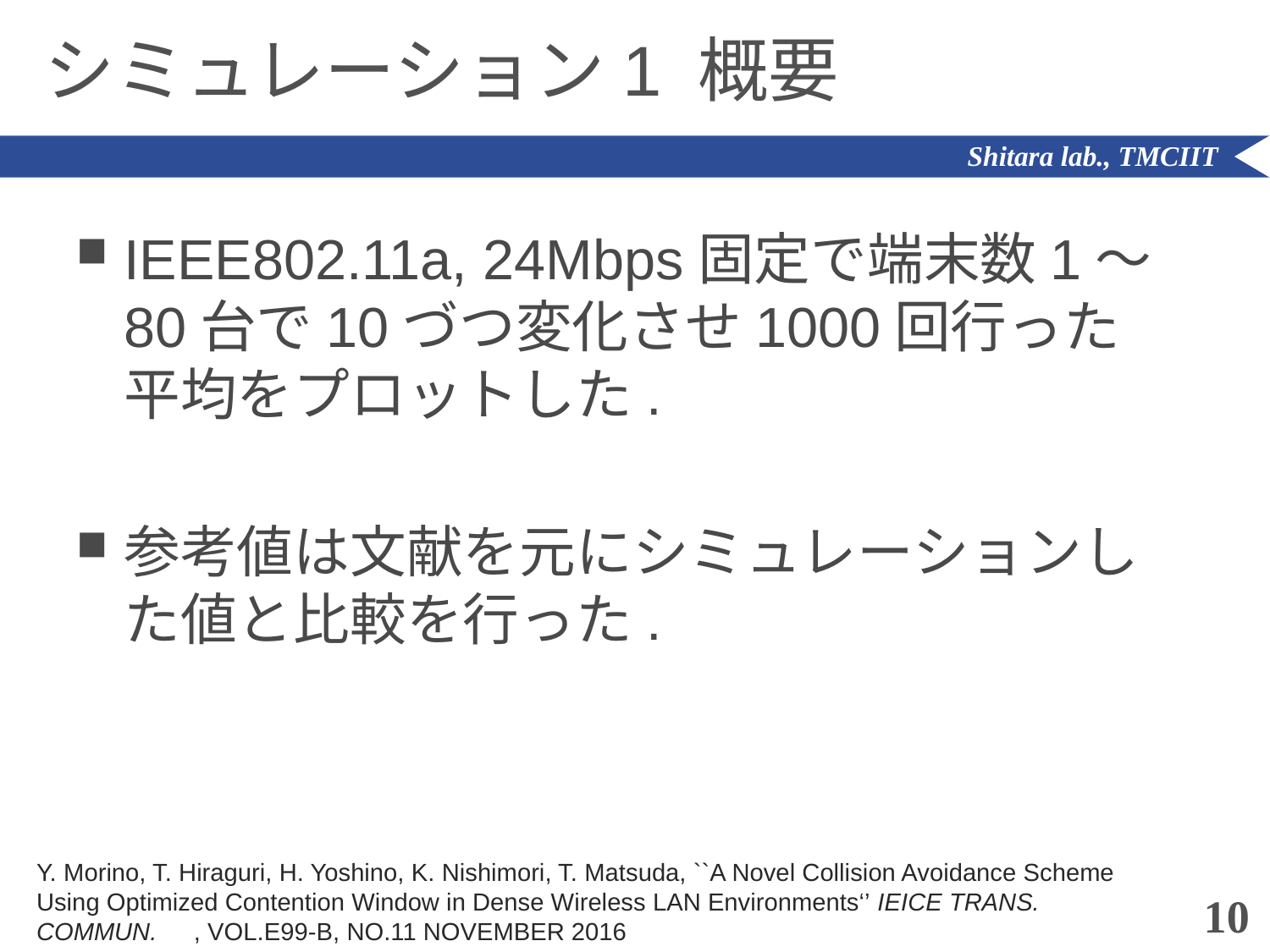

# シミュレーション1 概要
IEEE802.11a, 24Mbps固定で端末数1～80台で10づつ変化させ1000回行った平均をプロットした.

参考値は文献を元にシミュレーションした値と比較を行った.
Y. Morino, T. Hiraguri, H. Yoshino, K. Nishimori, T. Matsuda, ``A Novel Collision Avoidance Scheme Using Optimized Contention Window in Dense Wireless LAN Environments‘’ IEICE TRANS. COMMUN.　, VOL.E99-B, NO.11 NOVEMBER 2016
10